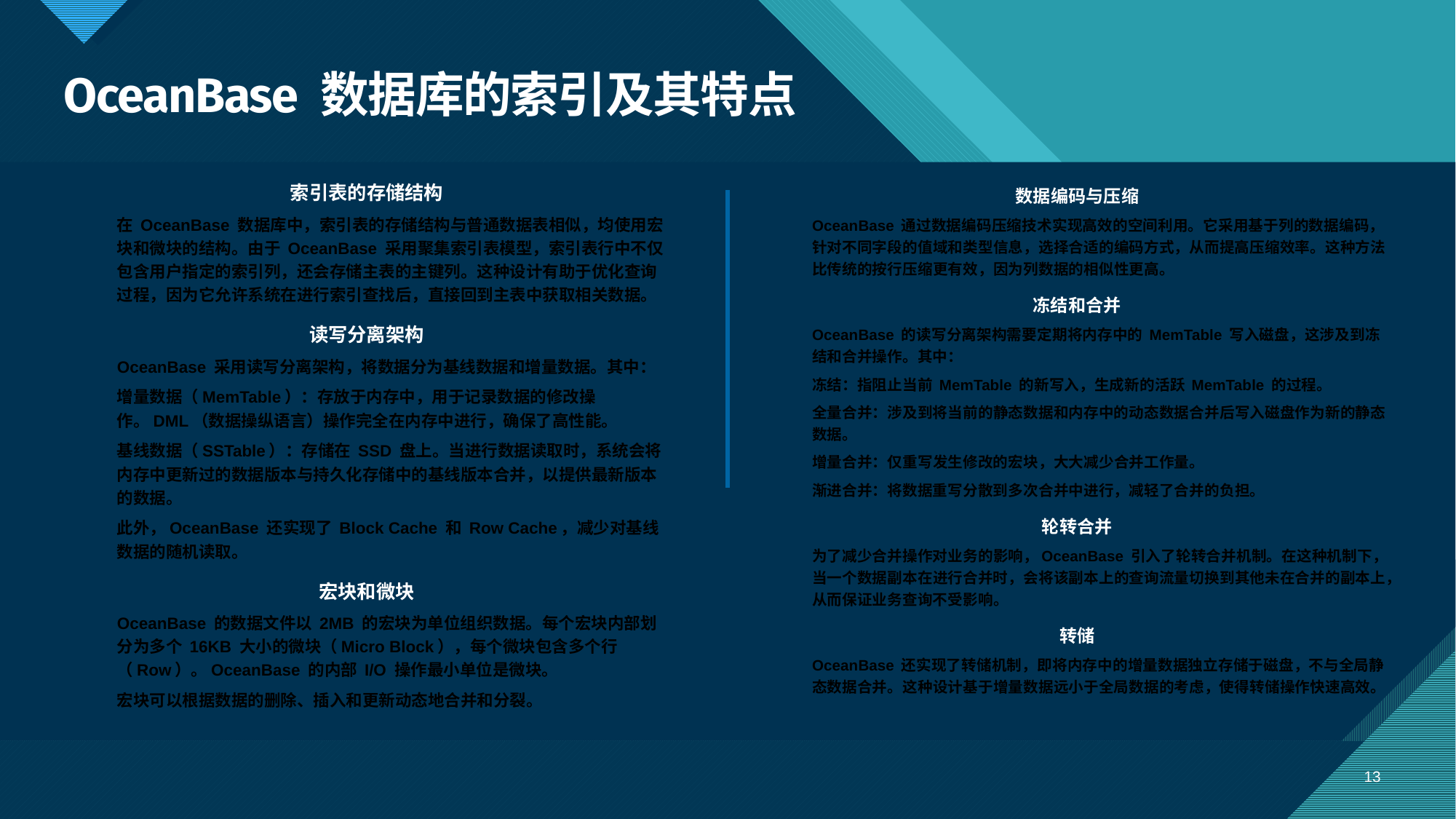

# OceanBase 数据库的索引及其特点
索引表的存储结构
在 OceanBase 数据库中，索引表的存储结构与普通数据表相似，均使用宏块和微块的结构。由于 OceanBase 采用聚集索引表模型，索引表行中不仅包含用户指定的索引列，还会存储主表的主键列。这种设计有助于优化查询过程，因为它允许系统在进行索引查找后，直接回到主表中获取相关数据。
读写分离架构
OceanBase 采用读写分离架构，将数据分为基线数据和增量数据。其中：
增量数据（MemTable）：存放于内存中，用于记录数据的修改操作。DML（数据操纵语言）操作完全在内存中进行，确保了高性能。
基线数据（SSTable）：存储在 SSD 盘上。当进行数据读取时，系统会将内存中更新过的数据版本与持久化存储中的基线版本合并，以提供最新版本的数据。
此外，OceanBase 还实现了 Block Cache 和 Row Cache，减少对基线数据的随机读取。
宏块和微块
OceanBase 的数据文件以 2MB 的宏块为单位组织数据。每个宏块内部划分为多个 16KB 大小的微块（Micro Block），每个微块包含多个行（Row）。OceanBase 的内部 I/O 操作最小单位是微块。
宏块可以根据数据的删除、插入和更新动态地合并和分裂。
数据编码与压缩
OceanBase 通过数据编码压缩技术实现高效的空间利用。它采用基于列的数据编码，针对不同字段的值域和类型信息，选择合适的编码方式，从而提高压缩效率。这种方法比传统的按行压缩更有效，因为列数据的相似性更高。
冻结和合并
OceanBase 的读写分离架构需要定期将内存中的 MemTable 写入磁盘，这涉及到冻结和合并操作。其中：
冻结：指阻止当前 MemTable 的新写入，生成新的活跃 MemTable 的过程。
全量合并：涉及到将当前的静态数据和内存中的动态数据合并后写入磁盘作为新的静态数据。
增量合并：仅重写发生修改的宏块，大大减少合并工作量。
渐进合并：将数据重写分散到多次合并中进行，减轻了合并的负担。
轮转合并
为了减少合并操作对业务的影响，OceanBase 引入了轮转合并机制。在这种机制下，当一个数据副本在进行合并时，会将该副本上的查询流量切换到其他未在合并的副本上，从而保证业务查询不受影响。
转储
OceanBase 还实现了转储机制，即将内存中的增量数据独立存储于磁盘，不与全局静态数据合并。这种设计基于增量数据远小于全局数据的考虑，使得转储操作快速高效。
13